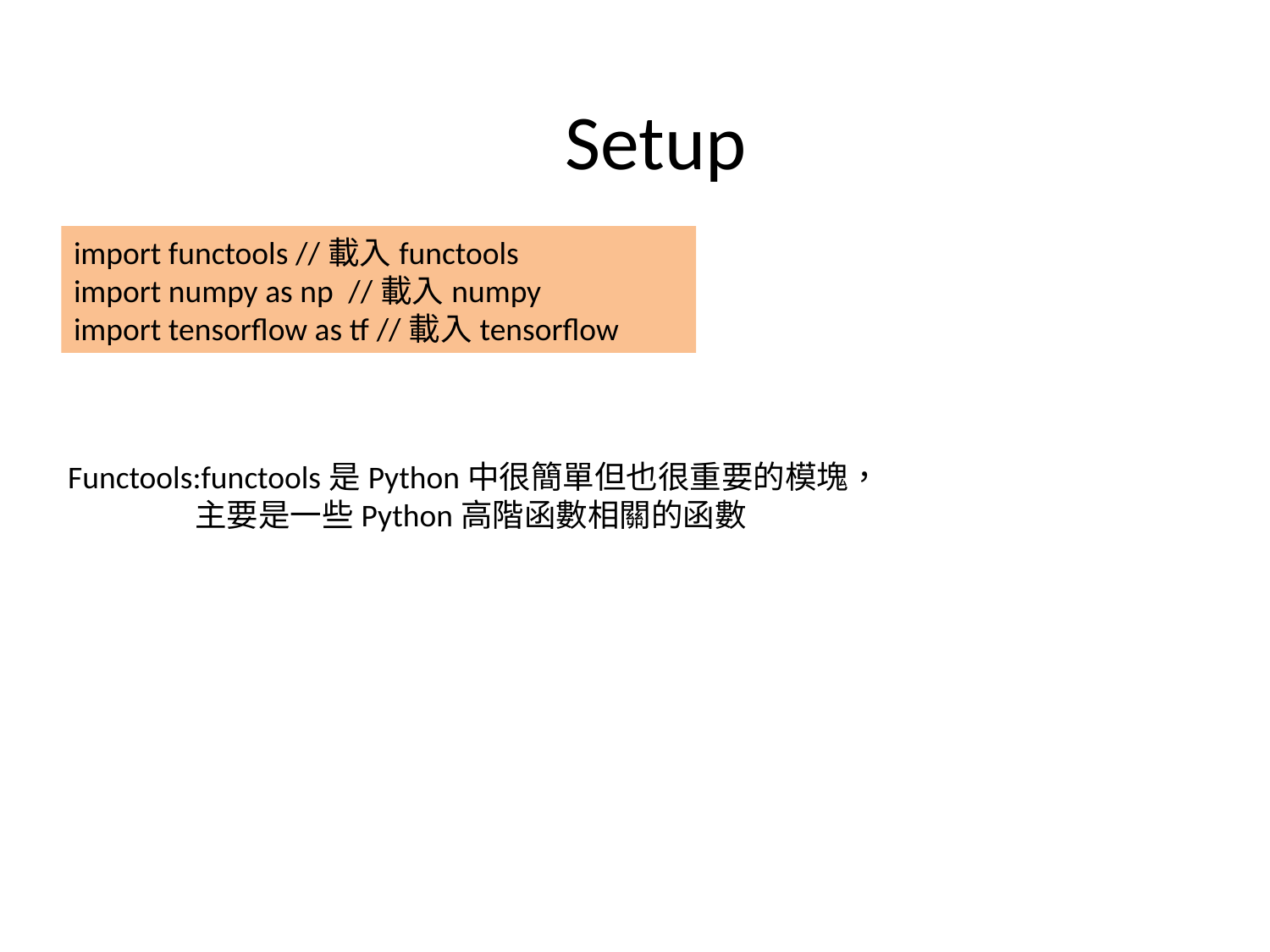

Setup
import functools //載入functools
import numpy as np  //載入numpy
import tensorflow as tf //載入tensorflow
Functools:functools是Python中很簡單但也很重要的模塊，
	主要是一些Python高階函數相關的函數